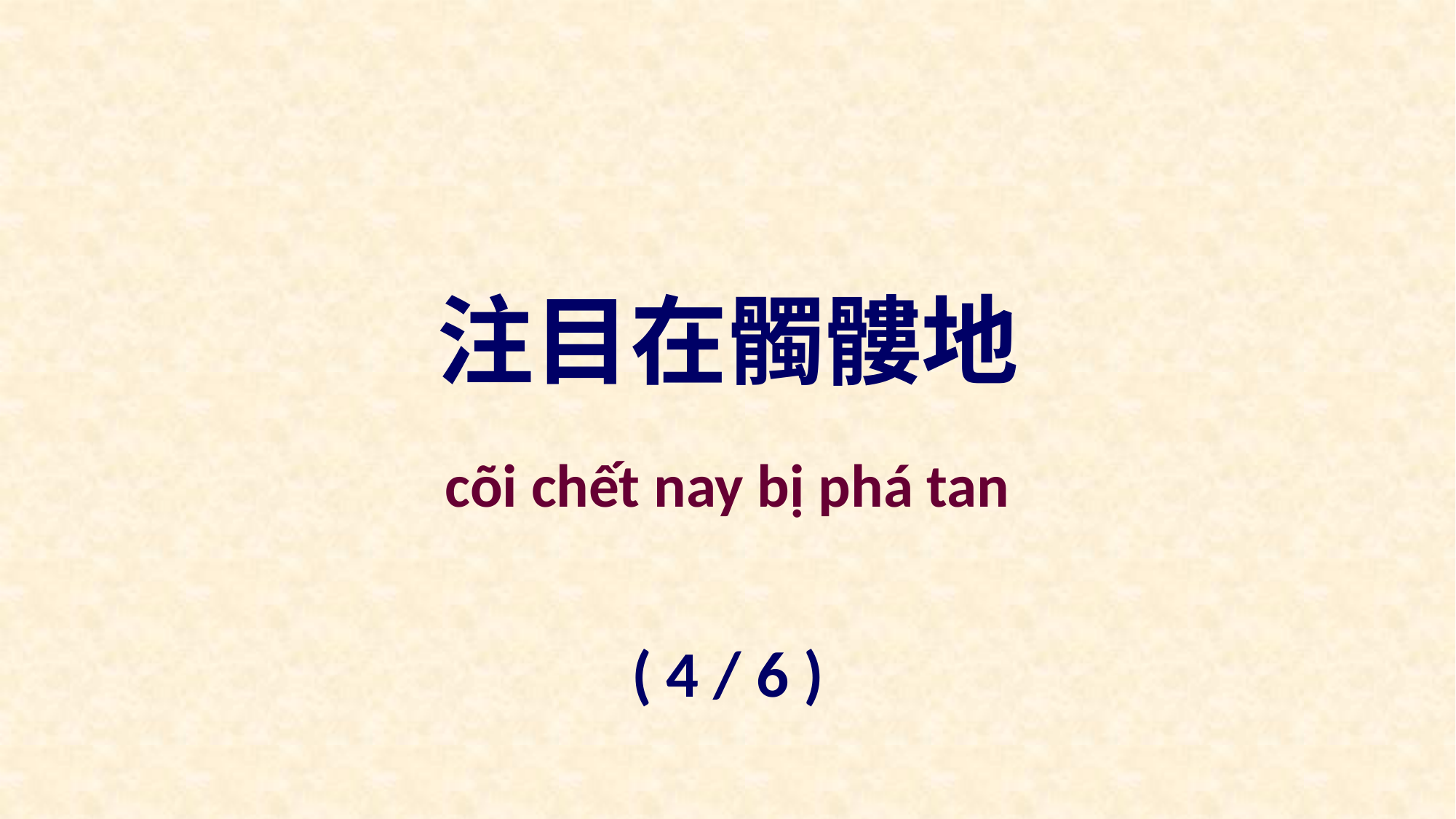

注目在髑髏地
cõi chết nay bị phá tan
( 4 / 6 )